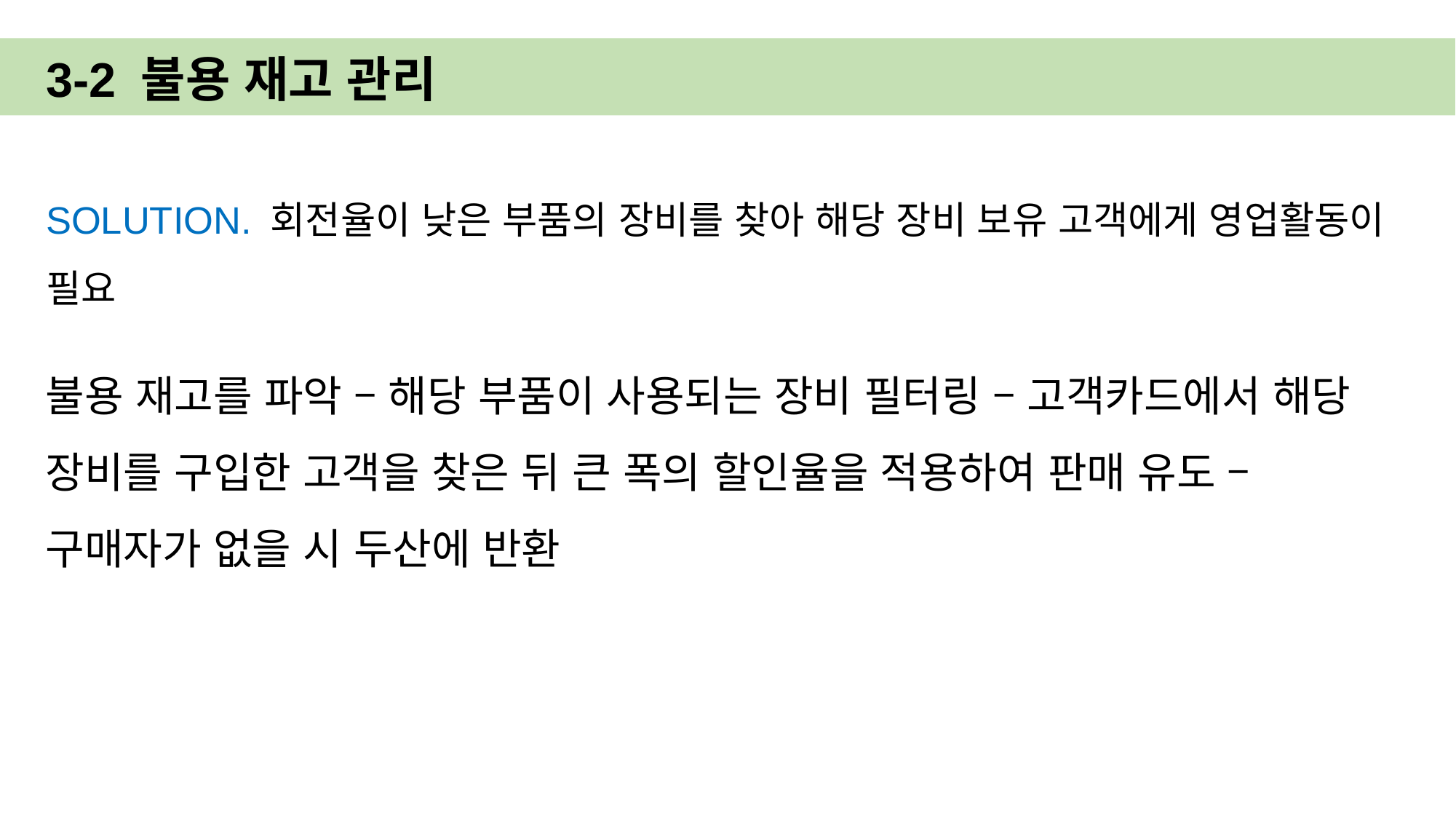

# 3-2 불용 재고 관리

SOLUTION. 회전율이 낮은 부품의 장비를 찾아 해당 장비 보유 고객에게 영업활동이 필요

불용 재고를 파악 – 해당 부품이 사용되는 장비 필터링 – 고객카드에서 해당 장비를 구입한 고객을 찾은 뒤 큰 폭의 할인율을 적용하여 판매 유도 – 구매자가 없을 시 두산에 반환